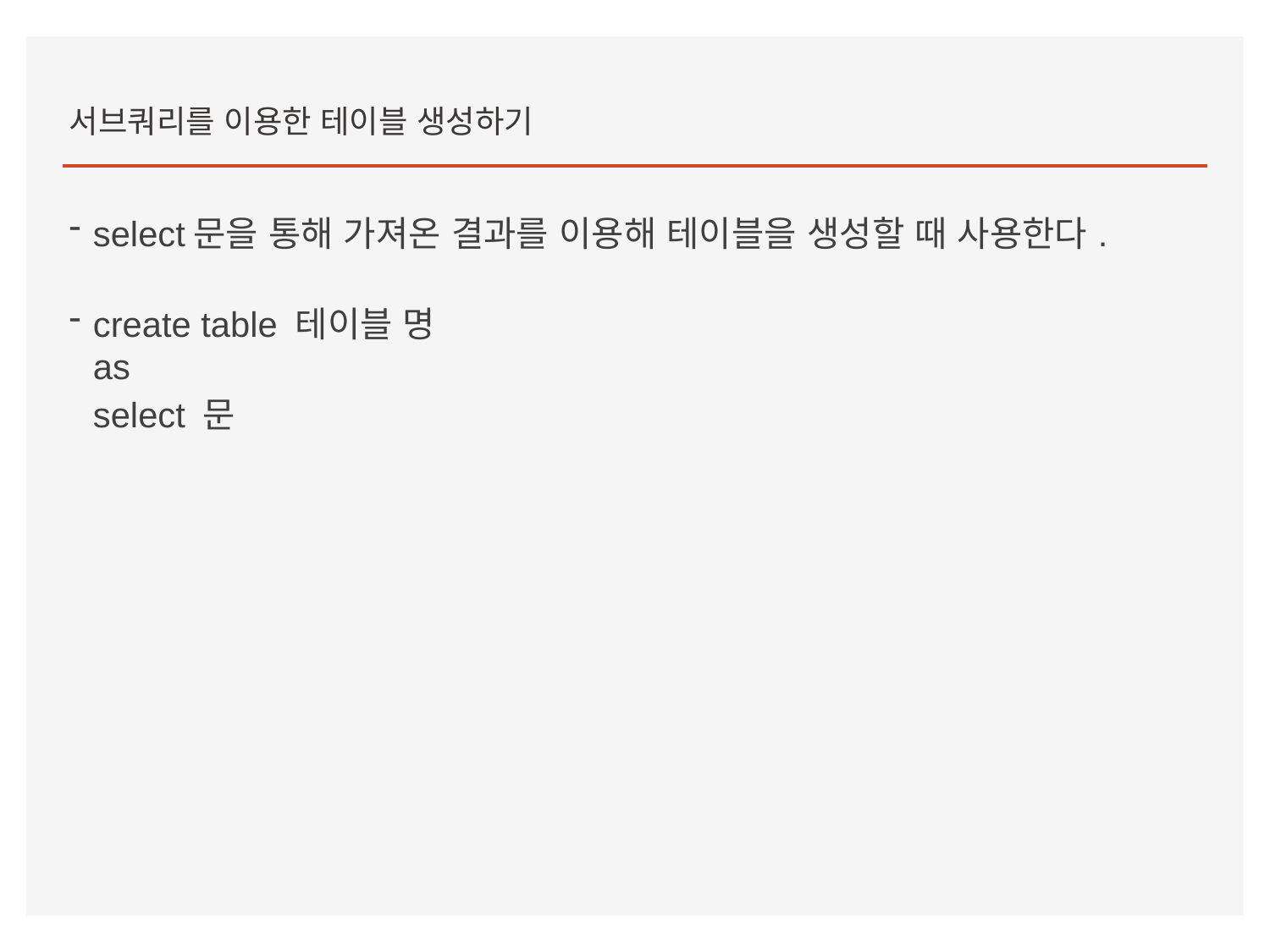

서브쿼리를 이용한 테이블 생성하기
select문을 통해 가져온 결과를 이용해 테이블을 생성할 때 사용한다.
create table 테이블 명
as
select 문